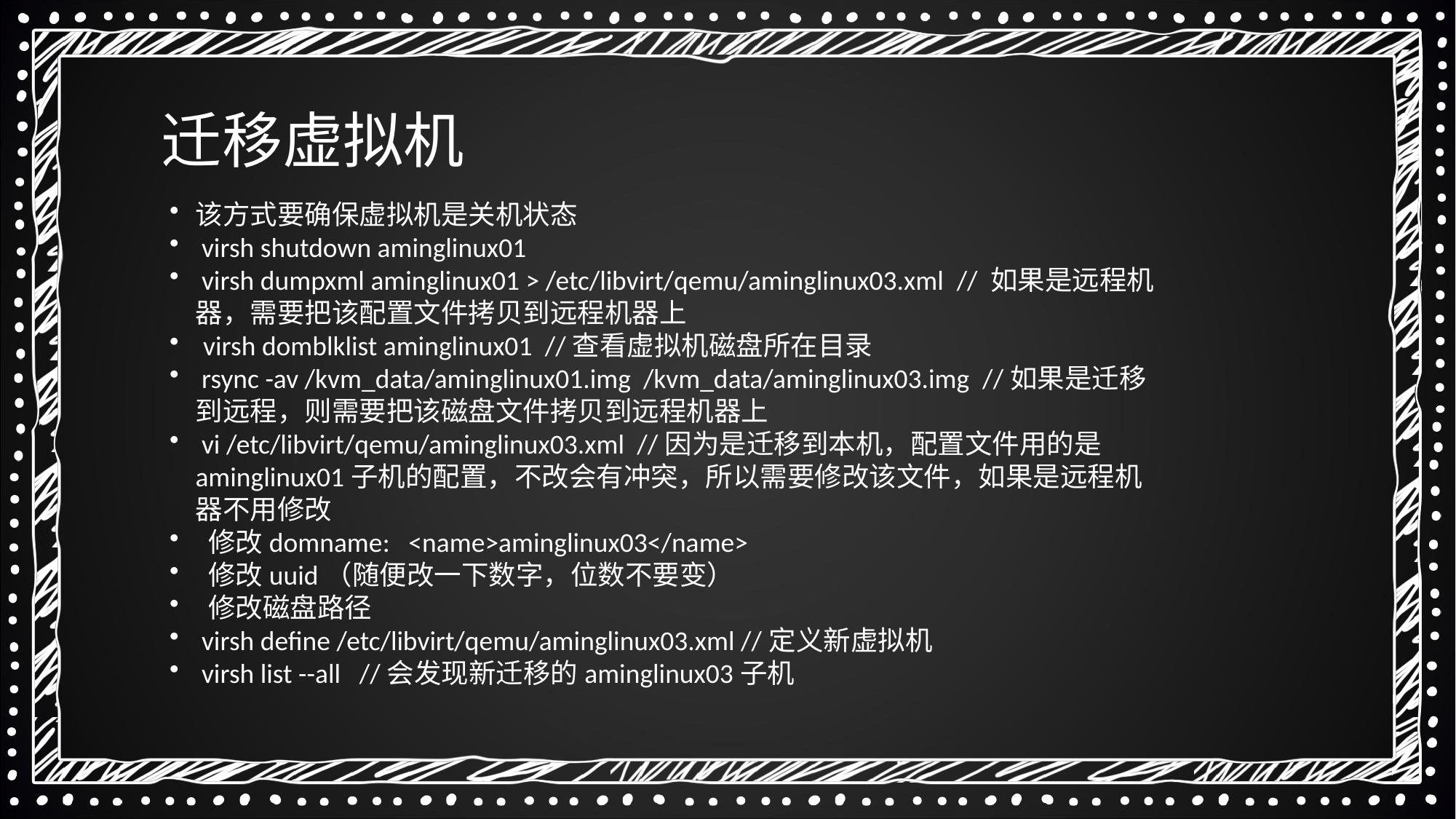

迁移虚拟机
该方式要确保虚拟机是关机状态
 virsh shutdown aminglinux01
 virsh dumpxml aminglinux01 > /etc/libvirt/qemu/aminglinux03.xml  // 如果是远程机器，需要把该配置文件拷贝到远程机器上
 virsh domblklist aminglinux01  //查看虚拟机磁盘所在目录
 rsync -av /kvm_data/aminglinux01.img  /kvm_data/aminglinux03.img  //如果是迁移到远程，则需要把该磁盘文件拷贝到远程机器上
 vi /etc/libvirt/qemu/aminglinux03.xml  //因为是迁移到本机，配置文件用的是aminglinux01子机的配置，不改会有冲突，所以需要修改该文件，如果是远程机器不用修改
 修改domname:   <name>aminglinux03</name>
 修改uuid（随便改一下数字，位数不要变）
 修改磁盘路径
 virsh define /etc/libvirt/qemu/aminglinux03.xml //定义新虚拟机
 virsh list --all   //会发现新迁移的aminglinux03子机